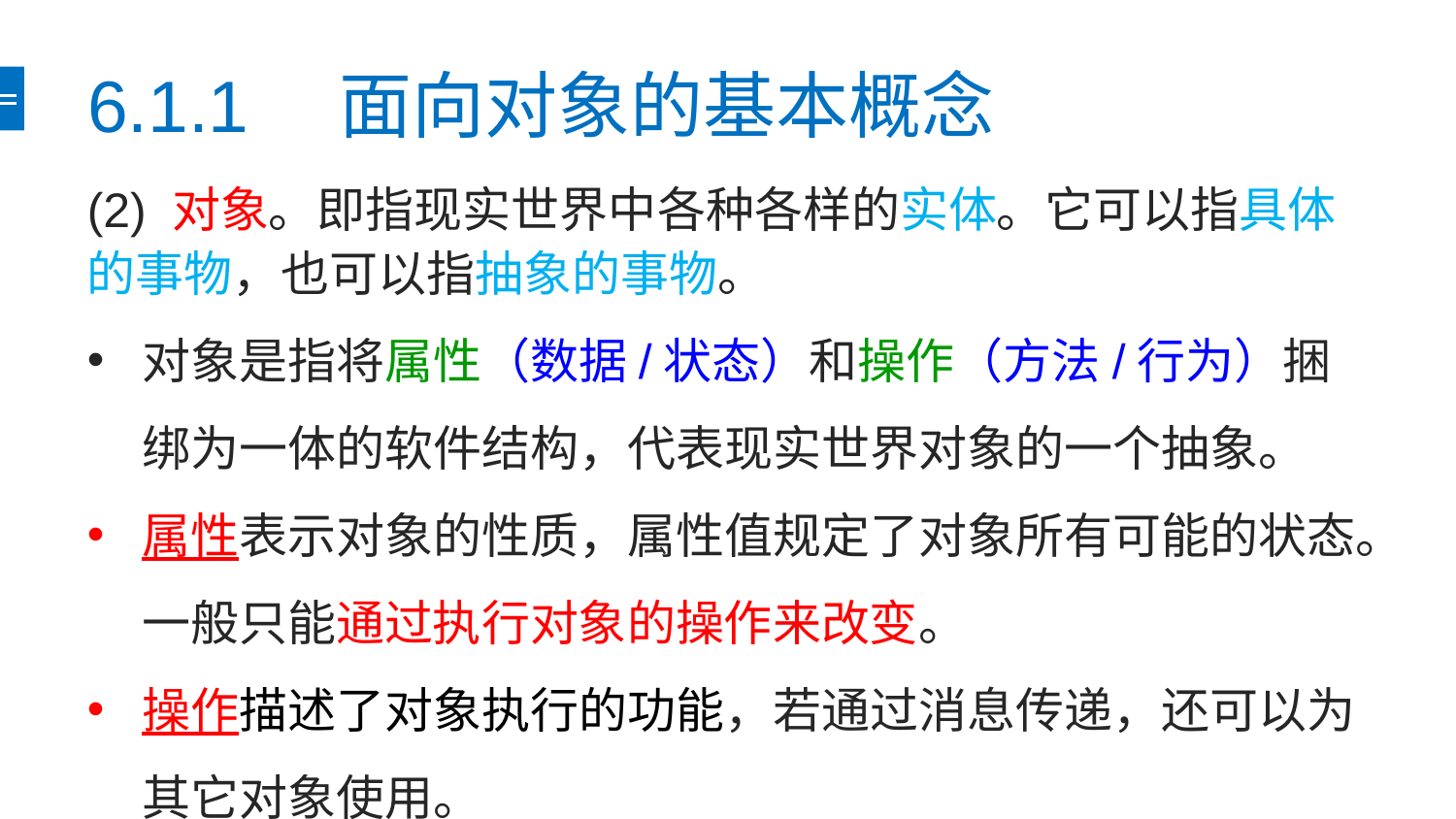

# 6.1.1　面向对象的基本概念
(2) 对象。即指现实世界中各种各样的实体。它可以指具体的事物，也可以指抽象的事物。
对象是指将属性（数据/状态）和操作（方法/行为）捆绑为一体的软件结构，代表现实世界对象的一个抽象。
属性表示对象的性质，属性值规定了对象所有可能的状态。一般只能通过执行对象的操作来改变。
操作描述了对象执行的功能，若通过消息传递，还可以为其它对象使用。